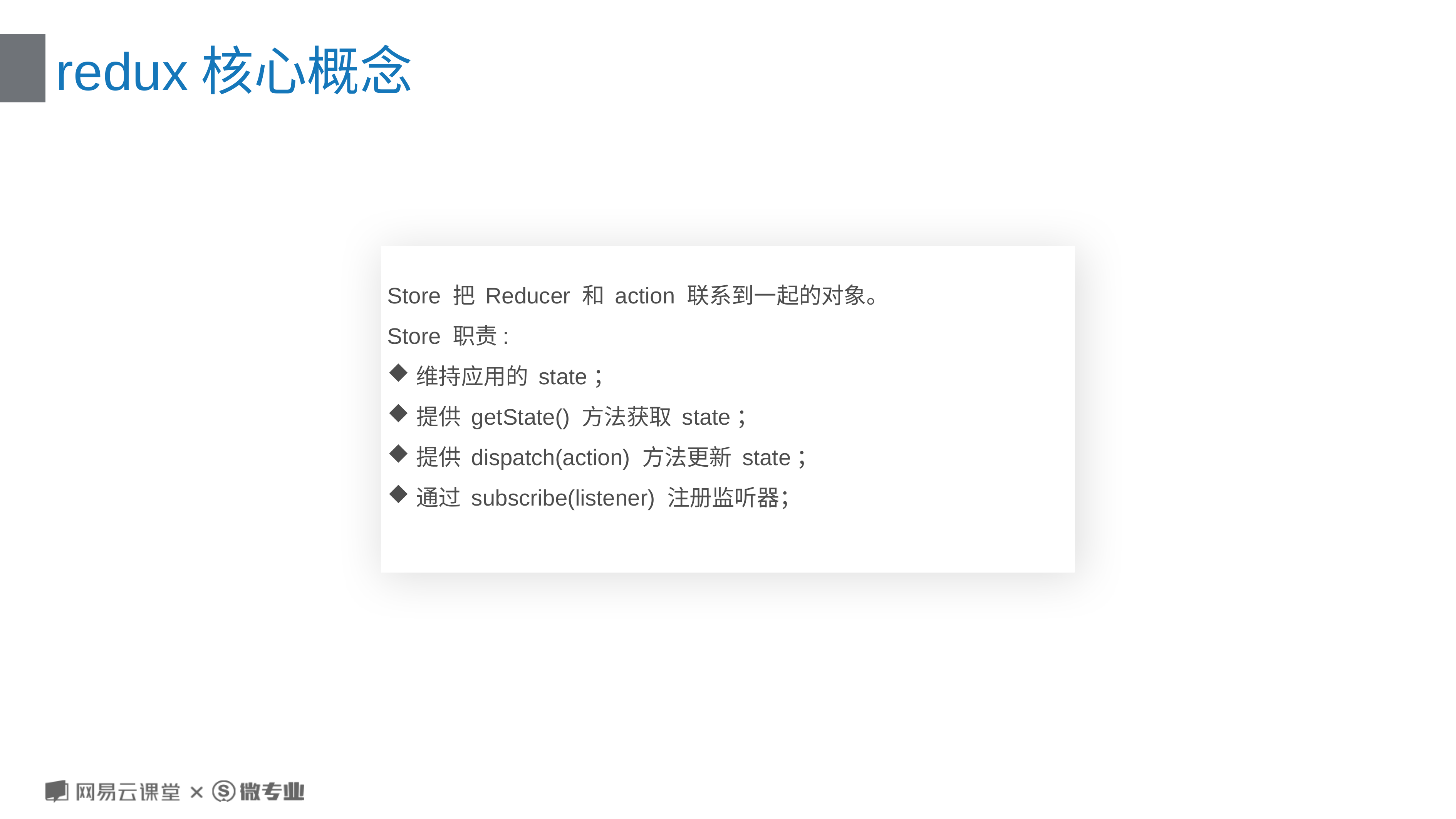

redux核心概念

      单页应用开发专题

Store 把 Reducer 和 action 联系到一起的对象。
Store 职责:
维持应用的 state；
提供 getState() 方法获取 state；
提供 dispatch(action) 方法更新 state；
通过 subscribe(listener) 注册监听器；